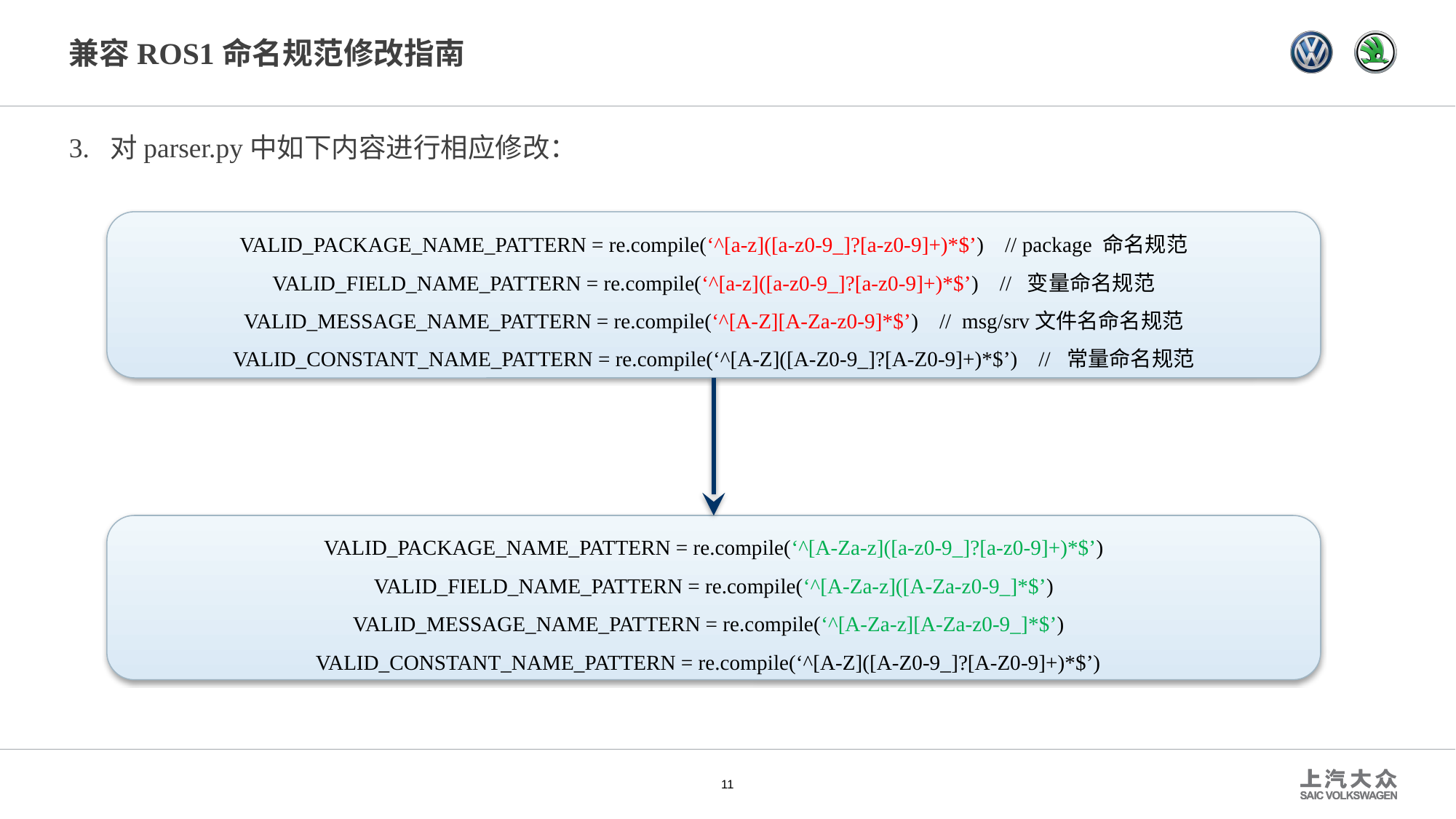

# 兼容ROS1命名规范修改指南
3.  对parser.py中如下内容进行相应修改：
VALID_PACKAGE_NAME_PATTERN = re.compile(‘^[a-z]([a-z0-9_]?[a-z0-9]+)*$’)    // package 命名规范
VALID_FIELD_NAME_PATTERN = re.compile(‘^[a-z]([a-z0-9_]?[a-z0-9]+)*$’)    //  变量命名规范
VALID_MESSAGE_NAME_PATTERN = re.compile(‘^[A-Z][A-Za-z0-9]*$’)    //  msg/srv文件名命名规范
VALID_CONSTANT_NAME_PATTERN = re.compile(‘^[A-Z]([A-Z0-9_]?[A-Z0-9]+)*$’)    //  常量命名规范
VALID_PACKAGE_NAME_PATTERN = re.compile(‘^[A-Za-z]([a-z0-9_]?[a-z0-9]+)*$’)
 VALID_FIELD_NAME_PATTERN = re.compile(‘^[A-Za-z]([A-Za-z0-9_]*$’)
VALID_MESSAGE_NAME_PATTERN = re.compile(‘^[A-Za-z][A-Za-z0-9_]*$’)
VALID_CONSTANT_NAME_PATTERN = re.compile(‘^[A-Z]([A-Z0-9_]?[A-Z0-9]+)*$’)
11